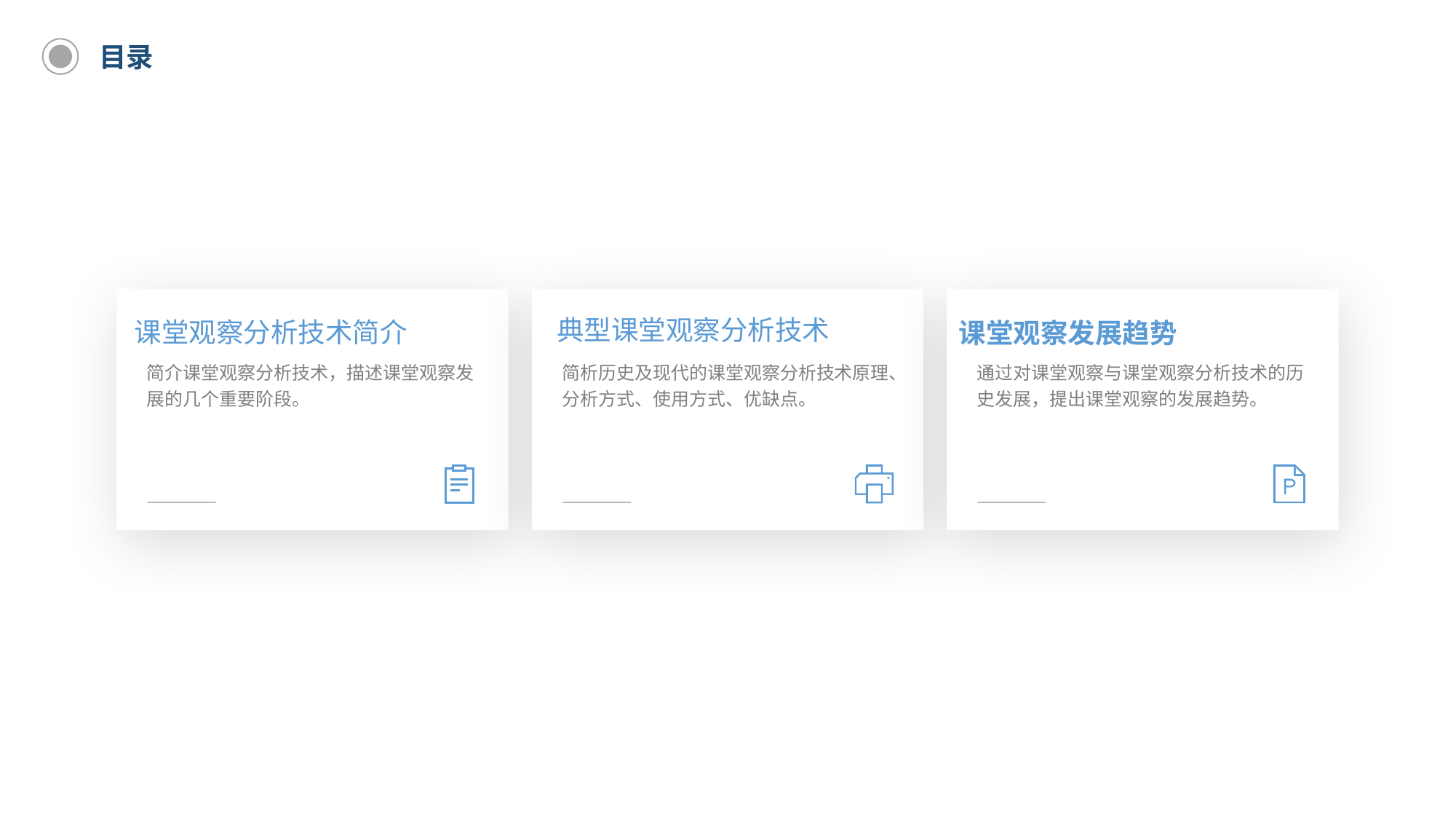

目录

课堂观察分析技术简介
简介课堂观察分析技术，描述课堂观察发展的几个重要阶段。

典型课堂观察分析技术
简析历史及现代的课堂观察分析技术原理、分析方式、使用方式、优缺点。

课堂观察发展趋势
通过对课堂观察与课堂观察分析技术的历史发展，提出课堂观察的发展趋势。